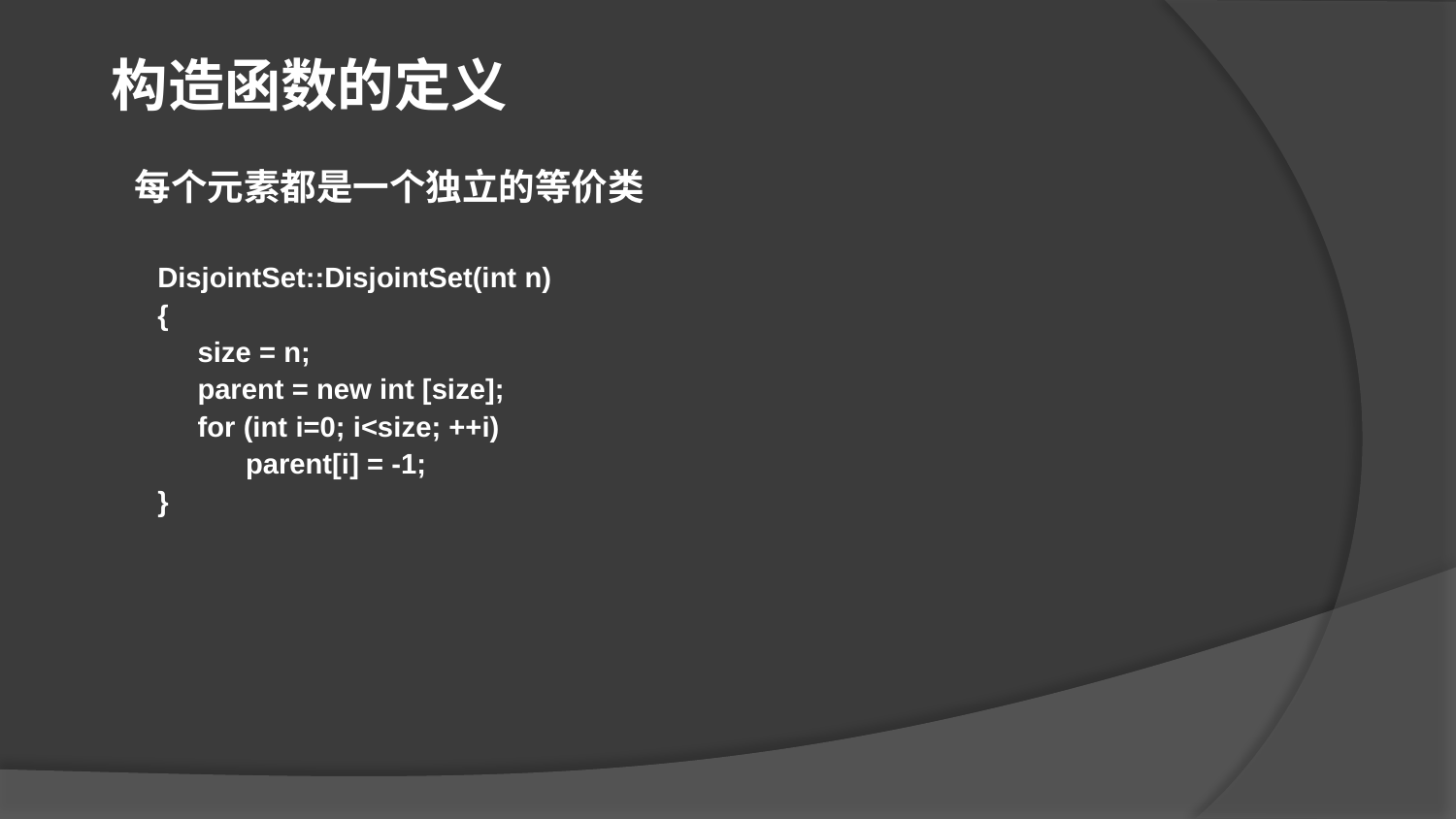

构造函数的定义
每个元素都是一个独立的等价类
DisjointSet::DisjointSet(int n)
{
     size = n;
     parent = new int [size];
     for (int i=0; i<size; ++i)
           parent[i] = -1;
}